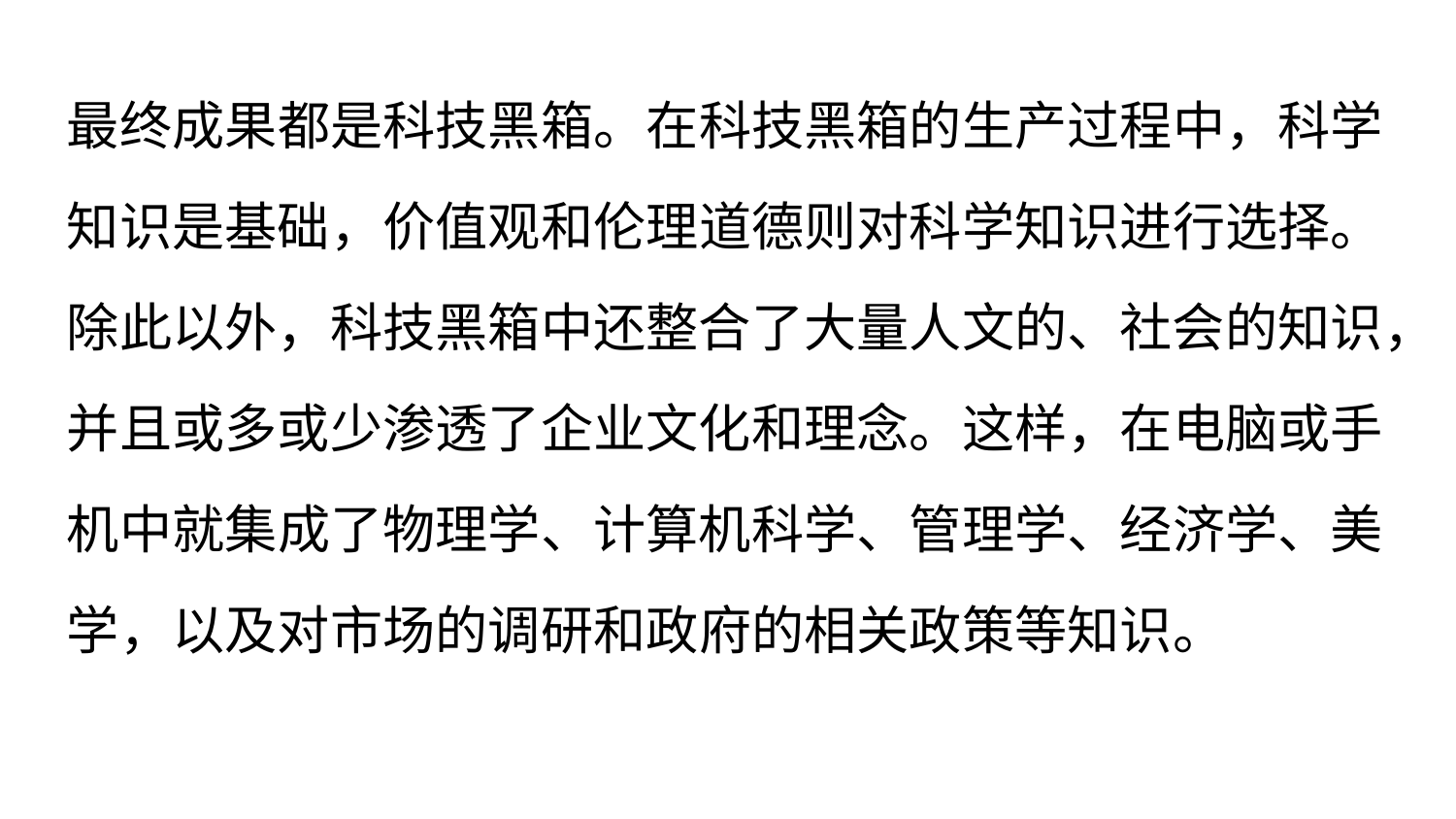

最终成果都是科技黑箱。在科技黑箱的生产过程中，科学知识是基础，价值观和伦理道德则对科学知识进行选择。除此以外，科技黑箱中还整合了大量人文的、社会的知识，并且或多或少渗透了企业文化和理念。这样，在电脑或手机中就集成了物理学、计算机科学、管理学、经济学、美学，以及对市场的调研和政府的相关政策等知识。